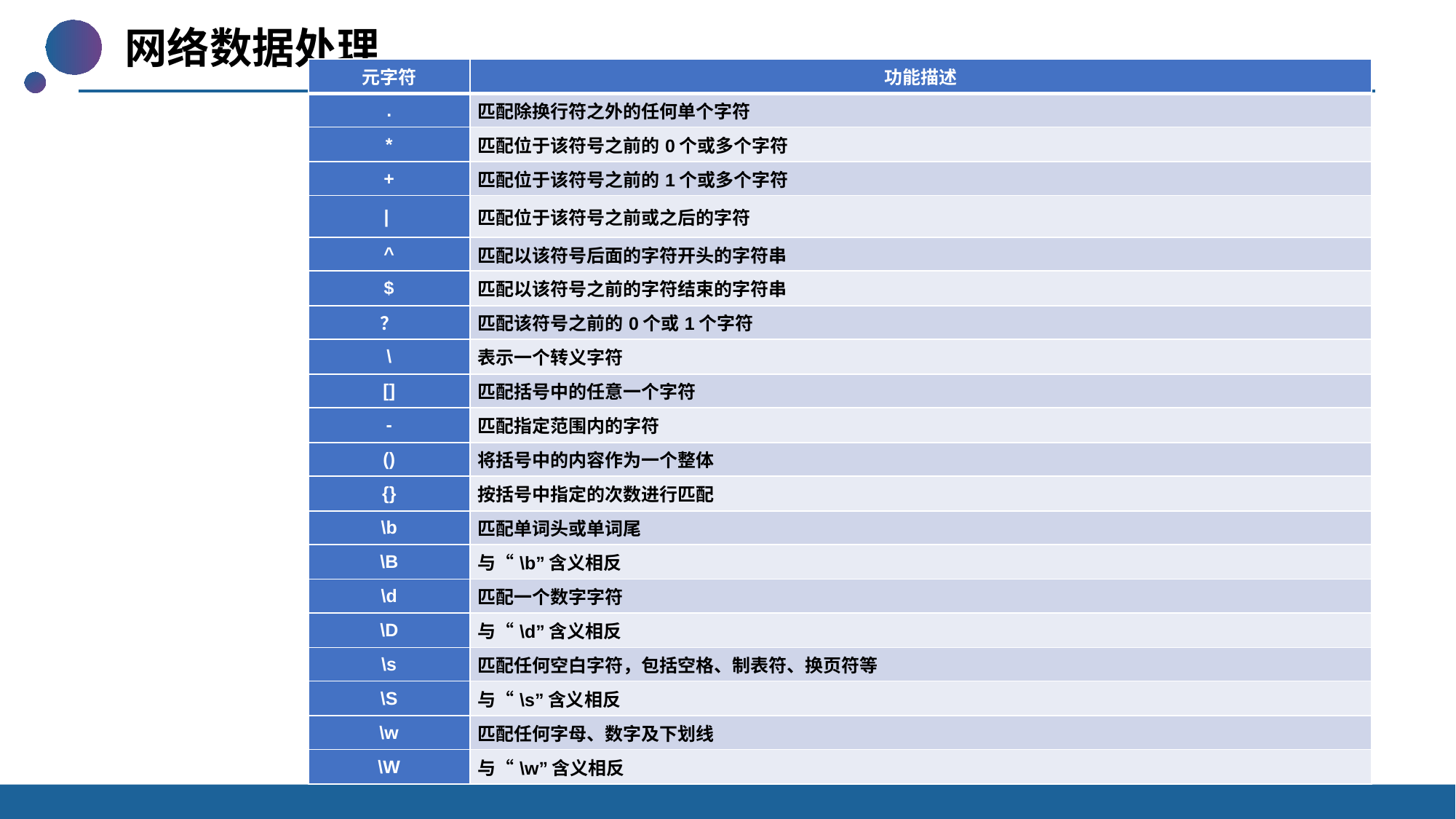

网络数据处理

| 元字符 | 功能描述 |
| --- | --- |
| . | 匹配除换行符之外的任何单个字符 |
| \* | 匹配位于该符号之前的0个或多个字符 |
| + | 匹配位于该符号之前的1个或多个字符 |
| | | 匹配位于该符号之前或之后的字符 |
| ^ | 匹配以该符号后面的字符开头的字符串 |
| $ | 匹配以该符号之前的字符结束的字符串 |
| ？ | 匹配该符号之前的0个或1个字符 |
| \ | 表示一个转义字符 |
| [] | 匹配括号中的任意一个字符 |
| - | 匹配指定范围内的字符 |
| () | 将括号中的内容作为一个整体 |
| {} | 按括号中指定的次数进行匹配 |
| \b | 匹配单词头或单词尾 |
| \B | 与“\b”含义相反 |
| \d | 匹配一个数字字符 |
| \D | 与“\d”含义相反 |
| \s | 匹配任何空白字符，包括空格、制表符、换页符等 |
| \S | 与“\s”含义相反 |
| \w | 匹配任何字母、数字及下划线 |
| \W | 与“\w”含义相反 |